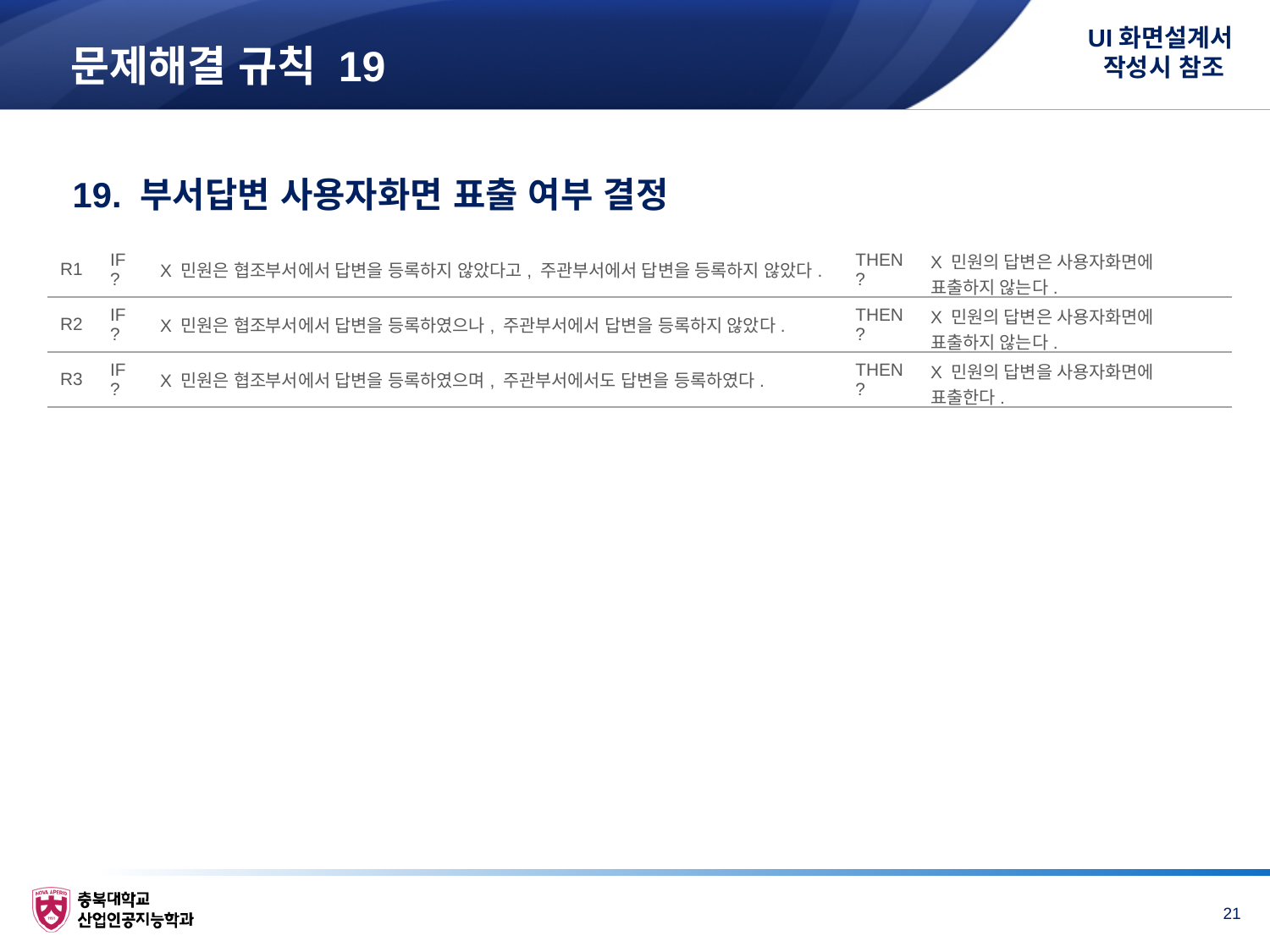

UI화면설계서
작성시 참조
# 문제해결 규칙 19
19. 부서답변 사용자화면 표출 여부 결정
| R1 | IF? | X 민원은 협조부서에서 답변을 등록하지 않았다고, 주관부서에서 답변을 등록하지 않았다. | THEN? | X 민원의 답변은 사용자화면에 표출하지 않는다. |
| --- | --- | --- | --- | --- |
| R2 | IF? | X 민원은 협조부서에서 답변을 등록하였으나, 주관부서에서 답변을 등록하지 않았다. | THEN? | X 민원의 답변은 사용자화면에 표출하지 않는다. |
| R3 | IF? | X 민원은 협조부서에서 답변을 등록하였으며, 주관부서에서도 답변을 등록하였다. | THEN? | X 민원의 답변을 사용자화면에 표출한다. |